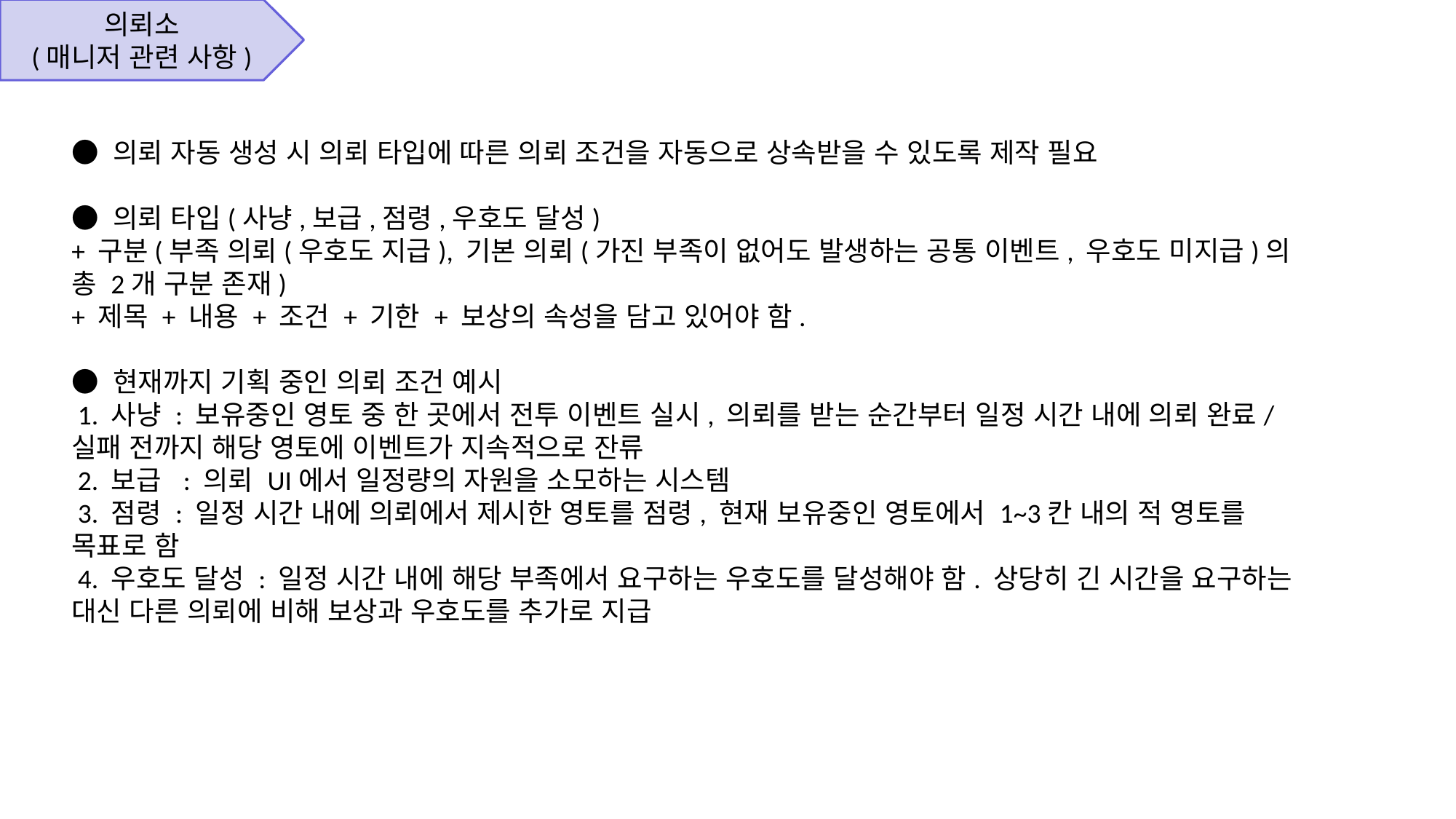

의뢰소
(매니저 관련 사항)
● 의뢰 자동 생성 시 의뢰 타입에 따른 의뢰 조건을 자동으로 상속받을 수 있도록 제작 필요

● 의뢰 타입(사냥,보급,점령,우호도 달성)
+ 구분(부족 의뢰(우호도 지급), 기본 의뢰(가진 부족이 없어도 발생하는 공통 이벤트, 우호도 미지급)의
총 2개 구분 존재)
+ 제목 + 내용 + 조건 + 기한 + 보상의 속성을 담고 있어야 함.

● 현재까지 기획 중인 의뢰 조건 예시
 1. 사냥 : 보유중인 영토 중 한 곳에서 전투 이벤트 실시, 의뢰를 받는 순간부터 일정 시간 내에 의뢰 완료/
실패 전까지 해당 영토에 이벤트가 지속적으로 잔류
 2. 보급  : 의뢰 UI에서 일정량의 자원을 소모하는 시스템
 3. 점령 : 일정 시간 내에 의뢰에서 제시한 영토를 점령, 현재 보유중인 영토에서 1~3칸 내의 적 영토를
목표로 함
 4. 우호도 달성 : 일정 시간 내에 해당 부족에서 요구하는 우호도를 달성해야 함. 상당히 긴 시간을 요구하는 대신 다른 의뢰에 비해 보상과 우호도를 추가로 지급